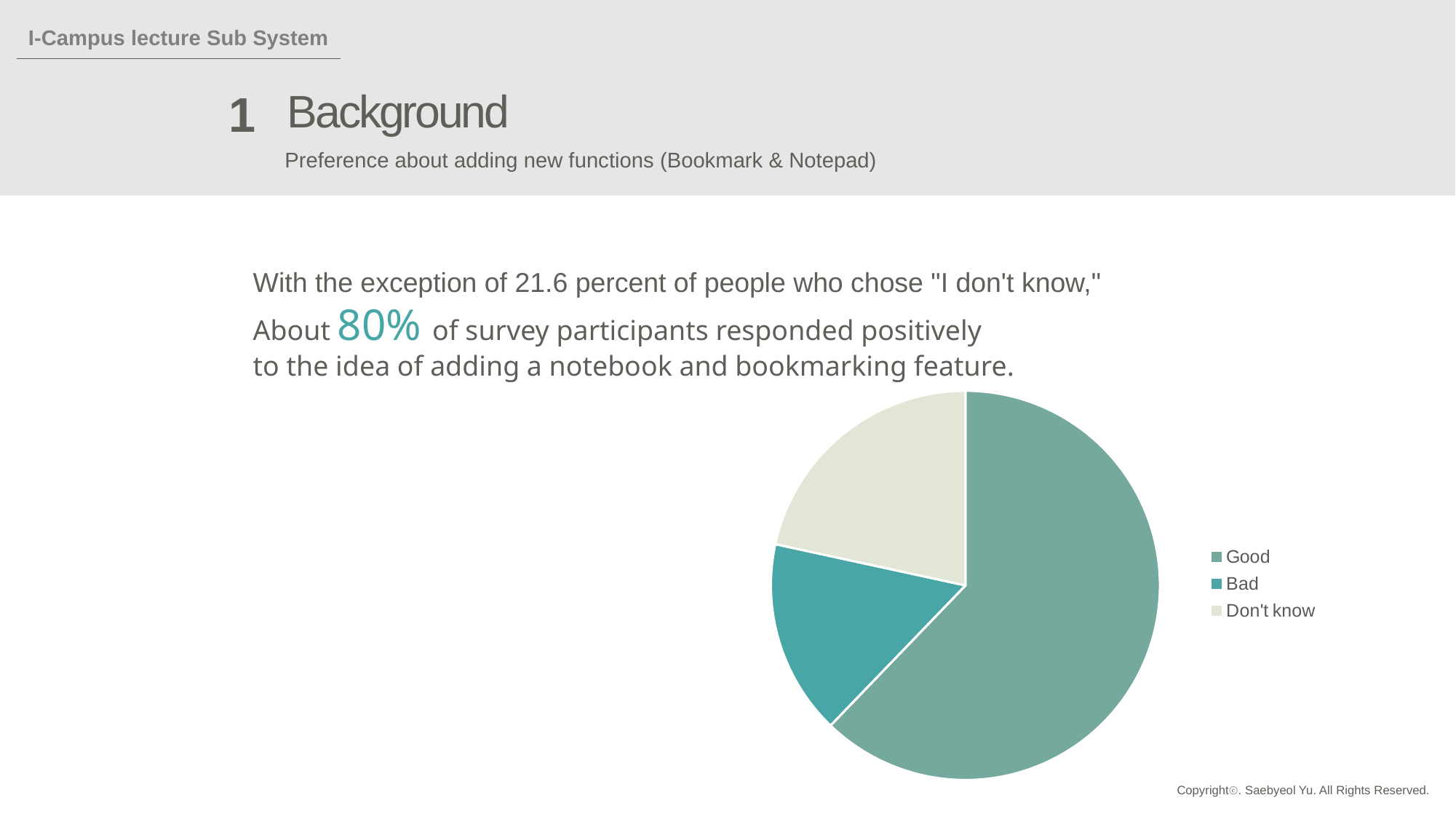

I-Campus lecture Sub System
Background
1
Preference about adding new functions (Bookmark & Notepad)
With the exception of 21.6 percent of people who chose "I don't know,"
About 80% of survey participants responded positively
to the idea of adding a notebook and bookmarking feature.

### Chart

| Category | 판매 |
|---|---|
| Good | 62.2 |
| Bad | 16.2 |
| Don't know | 21.6 |